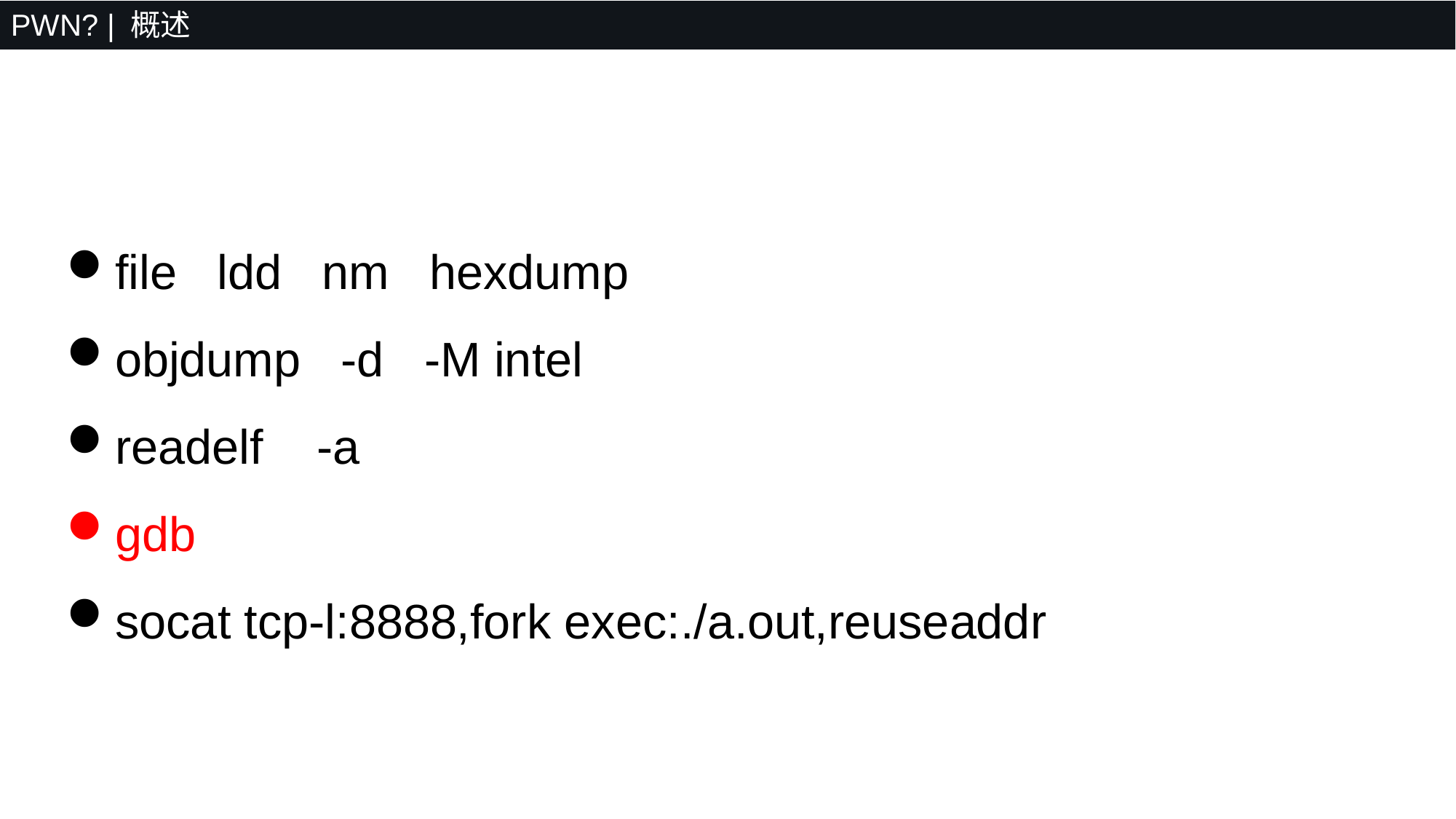

PWN? | 概述
file   ldd   nm   hexdump
objdump   -d   -M intel
readelf    -a
gdb
socat tcp-l:8888,fork exec:./a.out,reuseaddr